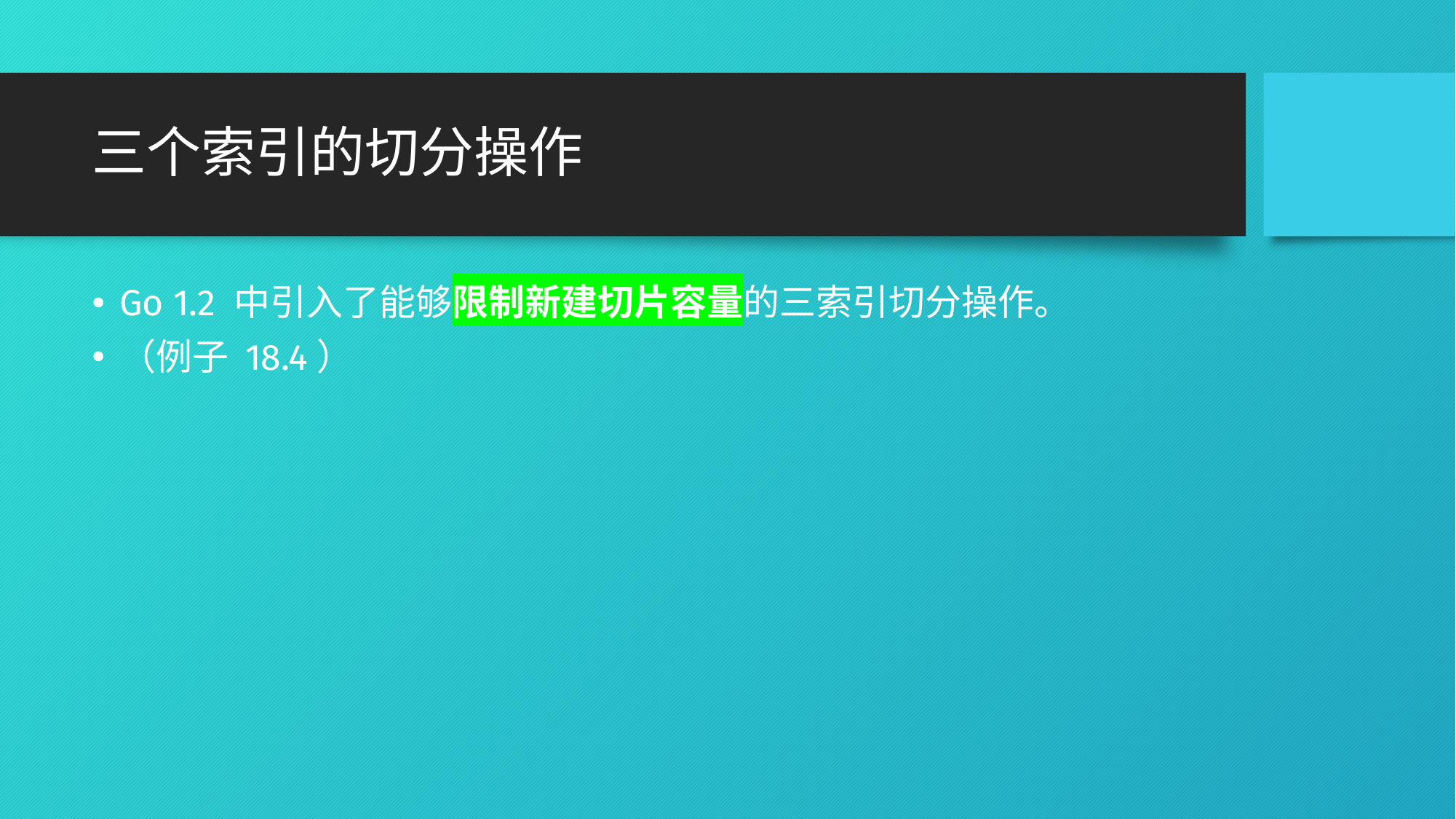

# 三个索引的切分操作
Go 1.2 中引入了能够限制新建切片容量的三索引切分操作。
（例子 18.4）